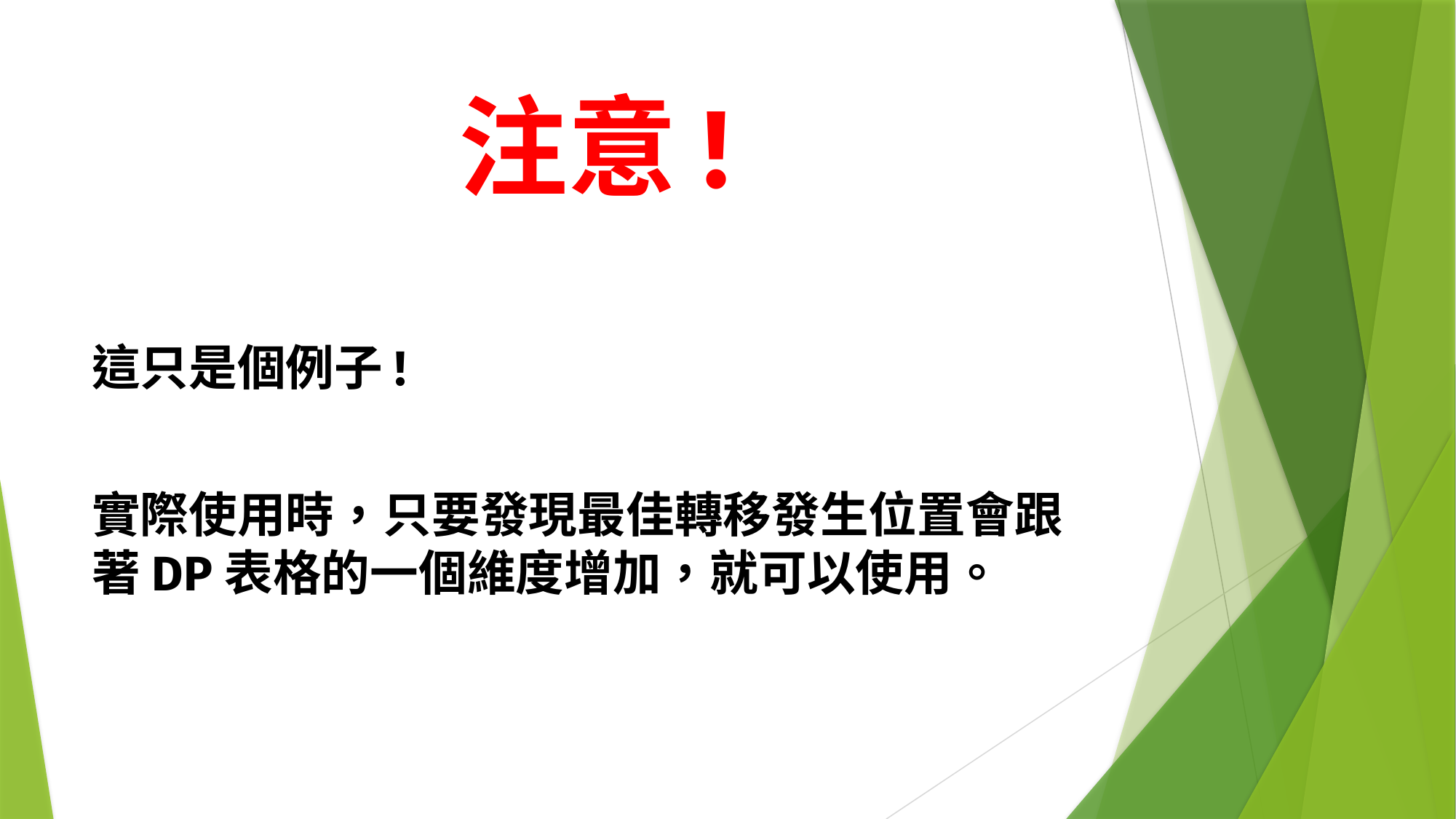

# 注意!

這只是個例子!

實際使用時，只要發現最佳轉移發生位置會跟著DP表格的一個維度增加，就可以使用。